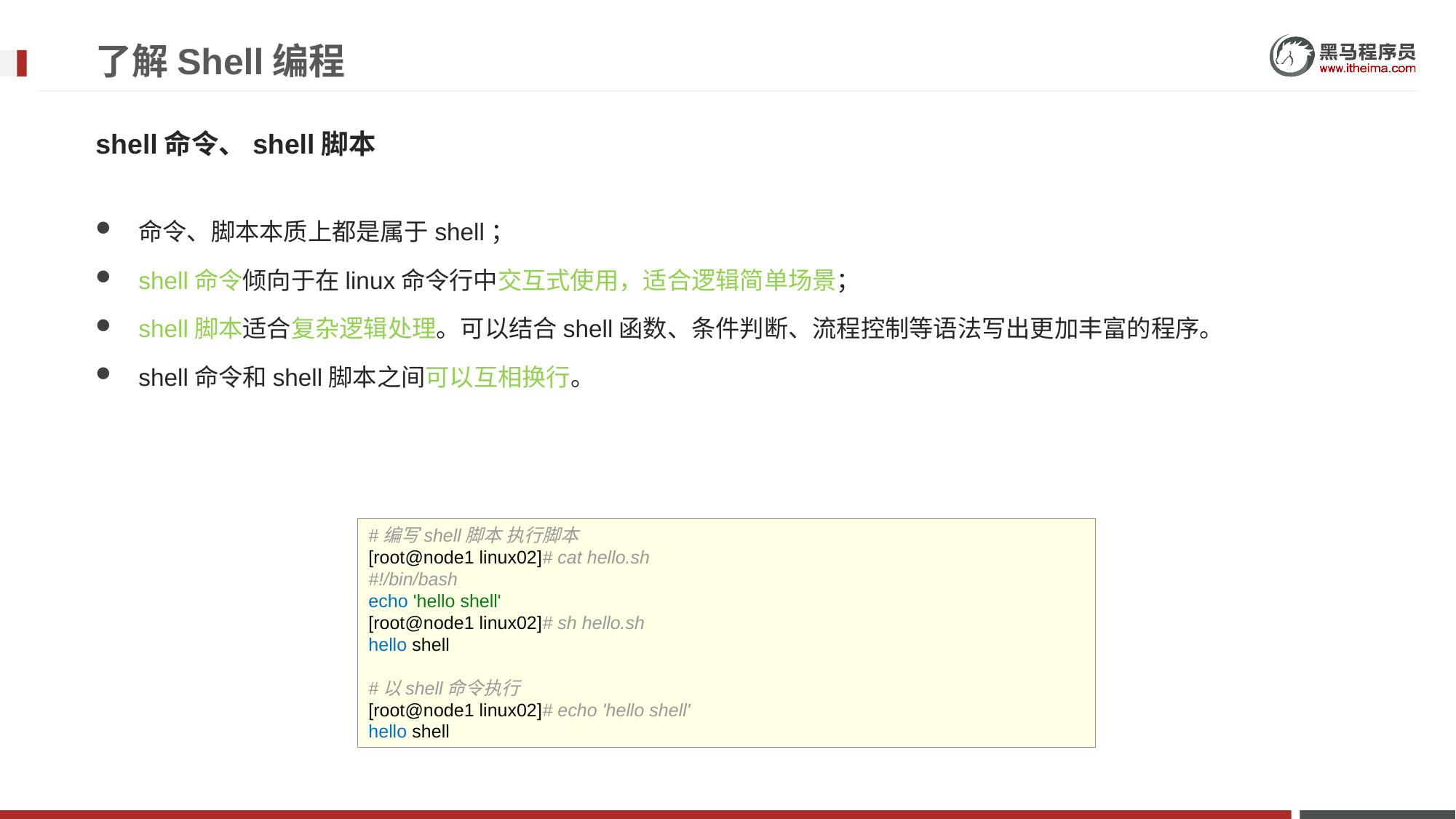

# 了解Shell编程
shell命令、shell脚本
命令、脚本本质上都是属于shell；
shell命令倾向于在linux命令行中交互式使用，适合逻辑简单场景；
shell脚本适合复杂逻辑处理。可以结合shell函数、条件判断、流程控制等语法写出更加丰富的程序。
shell命令和shell脚本之间可以互相换行。
#编写shell脚本 执行脚本
[root@node1 linux02]# cat hello.sh
#!/bin/bash
echo 'hello shell'
[root@node1 linux02]# sh hello.sh
hello shell
#以shell命令执行
[root@node1 linux02]# echo 'hello shell'
hello shell